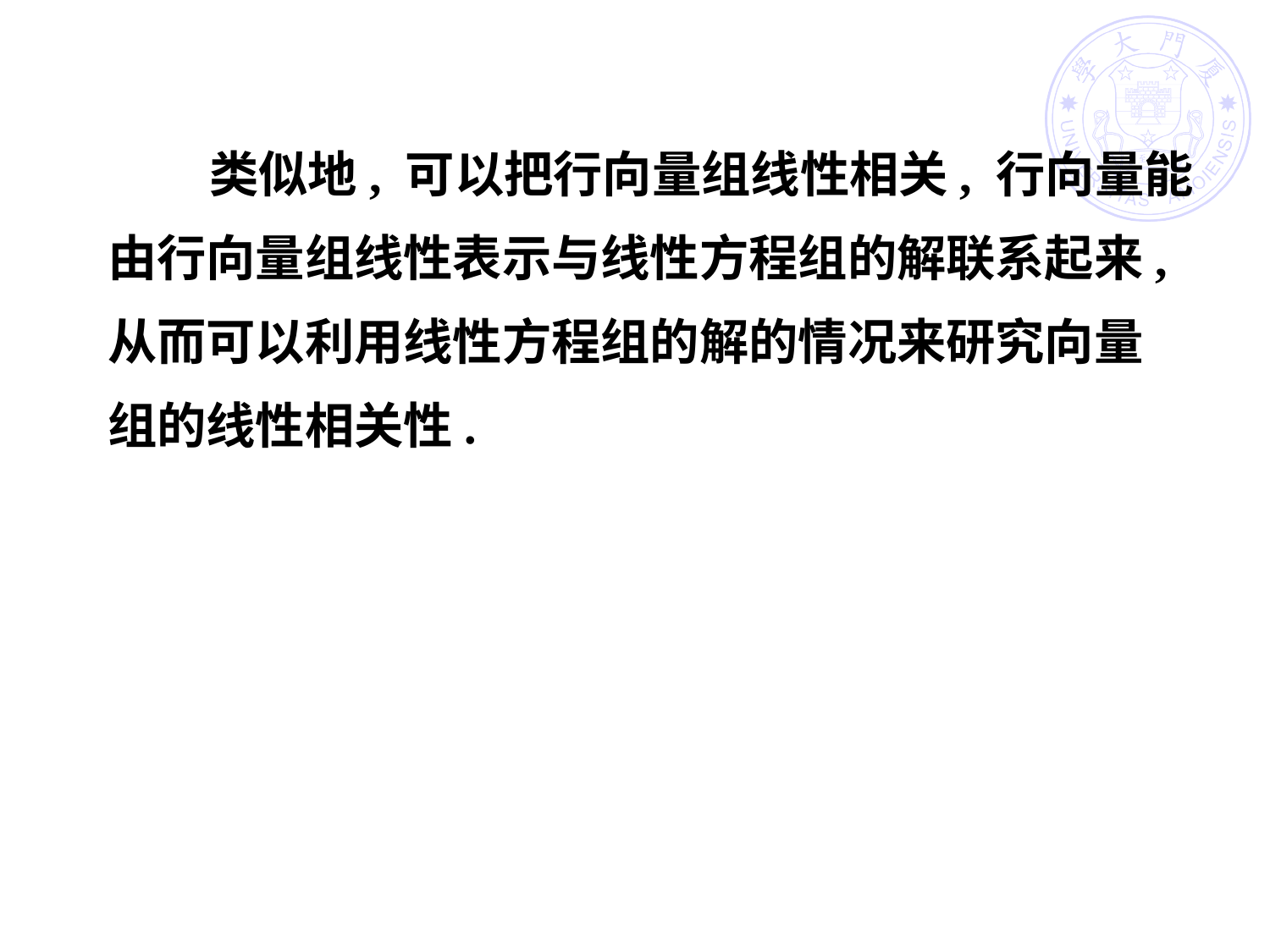

类似地, 可以把行向量组线性相关, 行向量能
由行向量组线性表示与线性方程组的解联系起来,
从而可以利用线性方程组的解的情况来研究向量
组的线性相关性.